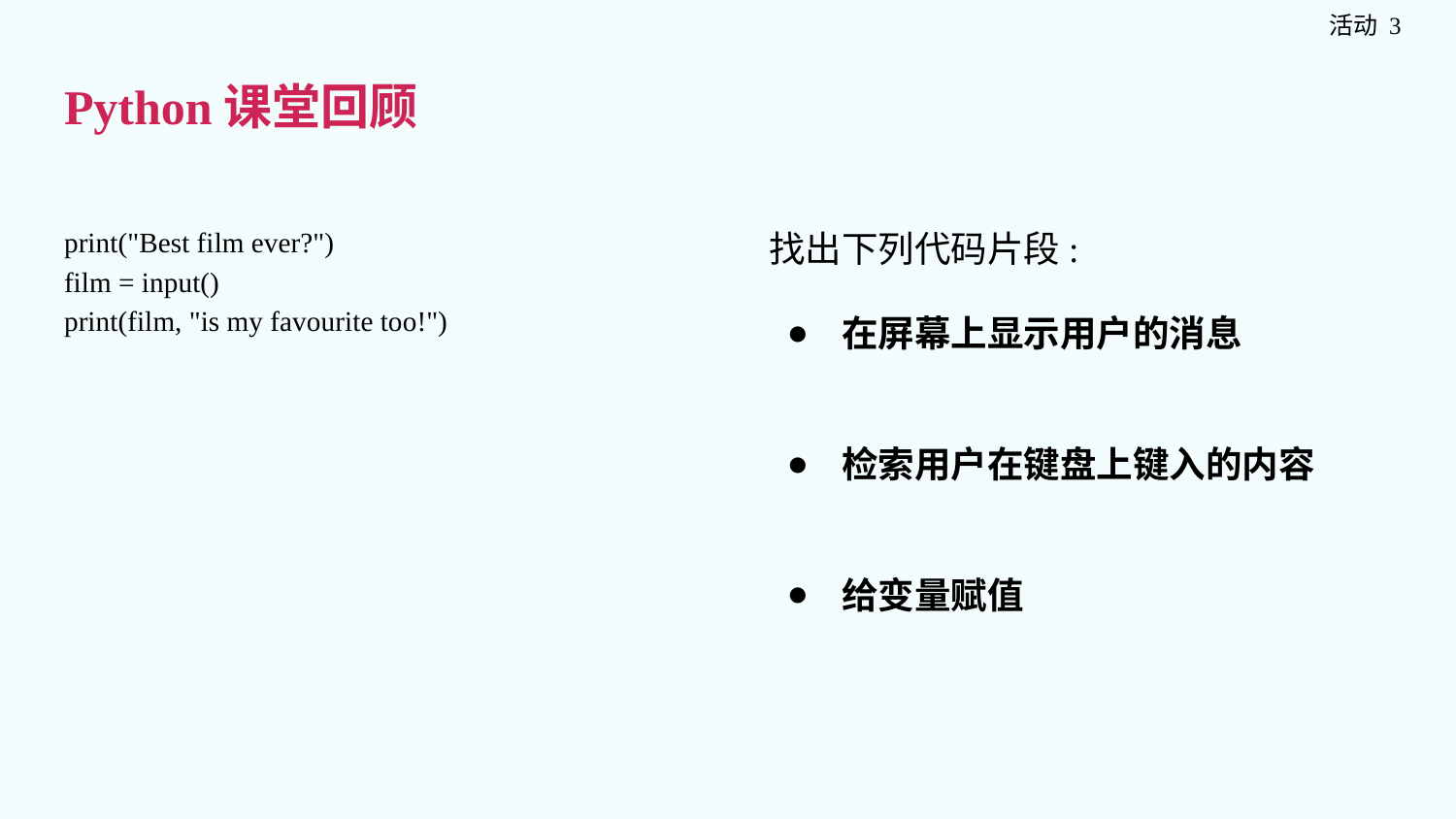

活动 3
Python课堂回顾
print("Best film ever?")
film = input()
print(film, "is my favourite too!")
找出下列代码片段:
在屏幕上显示用户的消息
检索用户在键盘上键入的内容
给变量赋值